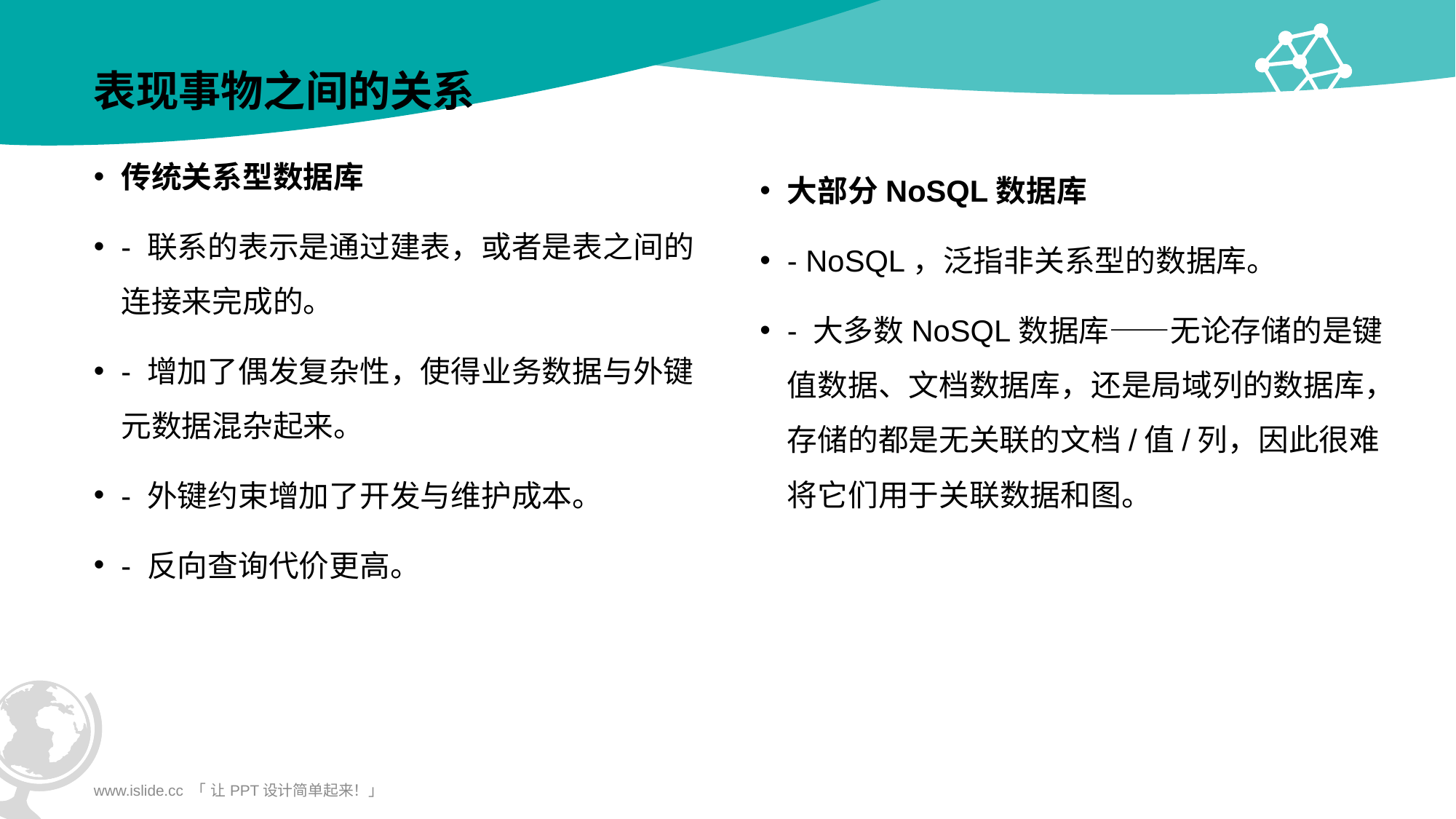

# 表现事物之间的关系
传统关系型数据库
- 联系的表示是通过建表，或者是表之间的连接来完成的。
- 增加了偶发复杂性，使得业务数据与外键元数据混杂起来。
- 外键约束增加了开发与维护成本。
- 反向查询代价更高。
大部分NoSQL数据库
- NoSQL，泛指非关系型的数据库。
- 大多数NoSQL数据库——无论存储的是键值数据、文档数据库，还是局域列的数据库，存储的都是无关联的文档/值/列，因此很难将它们用于关联数据和图。
www.islide.cc 「 让PPT设计简单起来！」
38